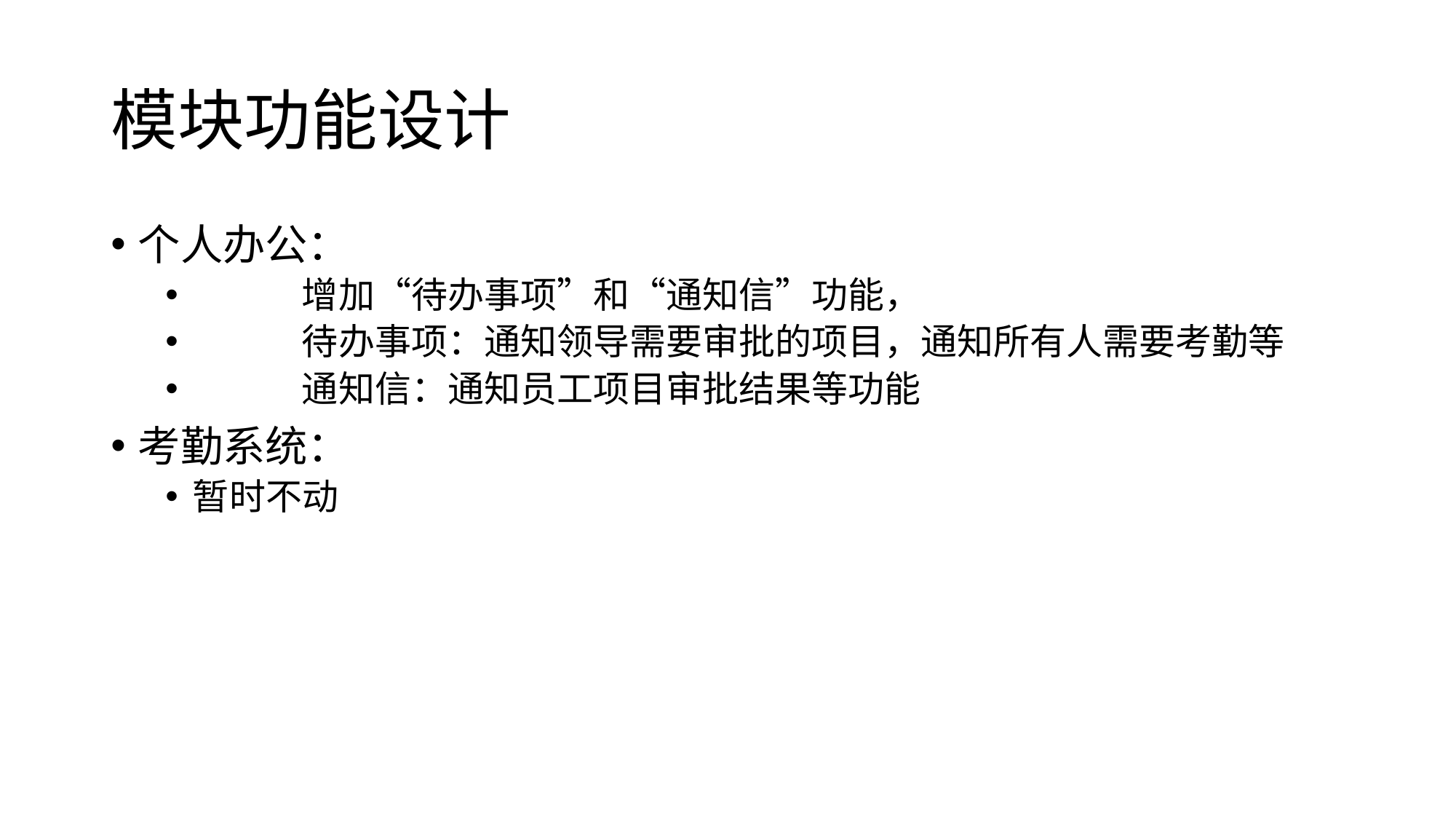

# 模块功能设计
个人办公：
	增加“待办事项”和“通知信”功能，
	待办事项：通知领导需要审批的项目，通知所有人需要考勤等
	通知信：通知员工项目审批结果等功能
考勤系统：
暂时不动